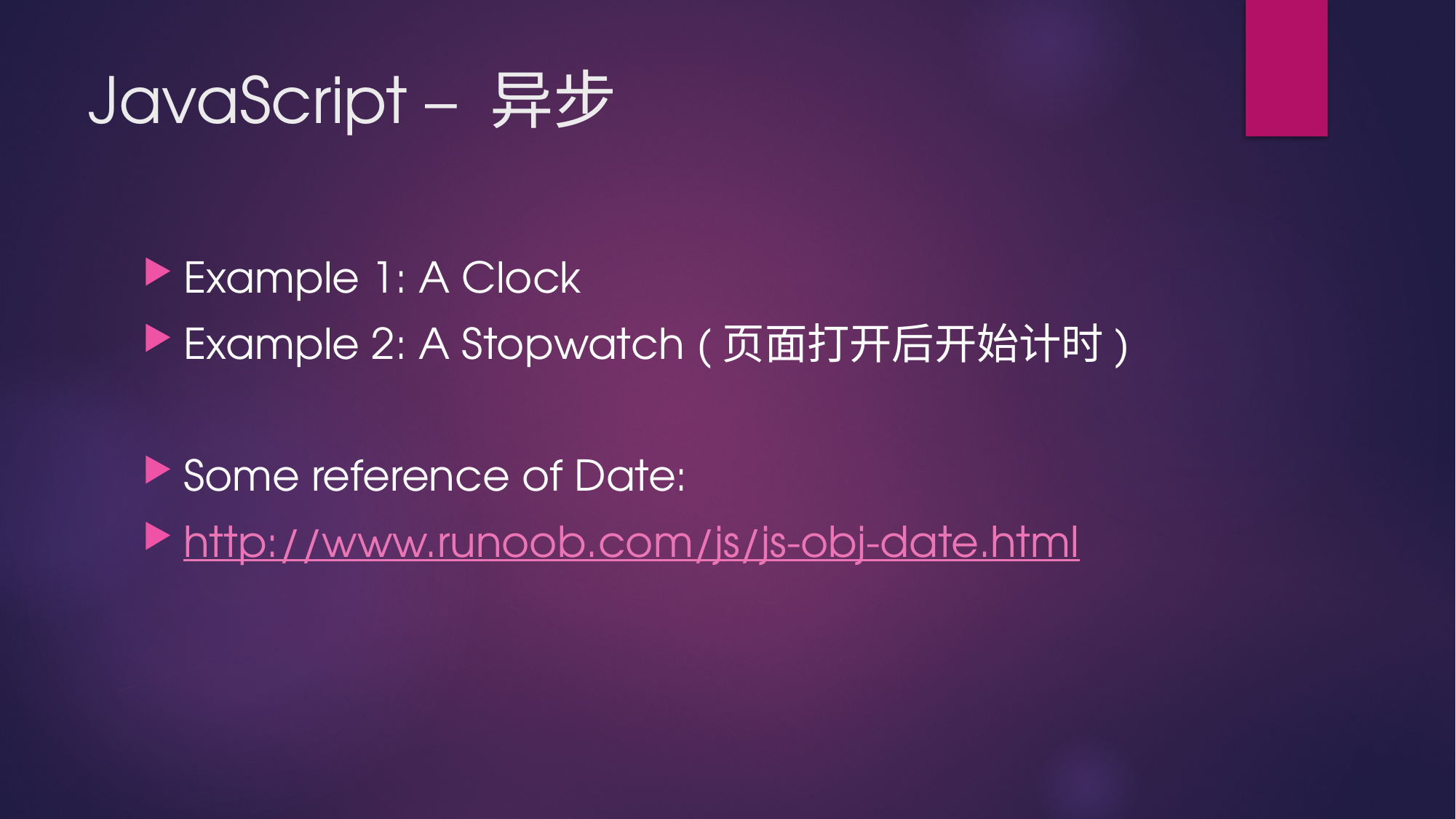

# JavaScript – 异步
Example 1: A Clock
Example 2: A Stopwatch (页面打开后开始计时)

Some reference of Date:
http://www.runoob.com/js/js-obj-date.html